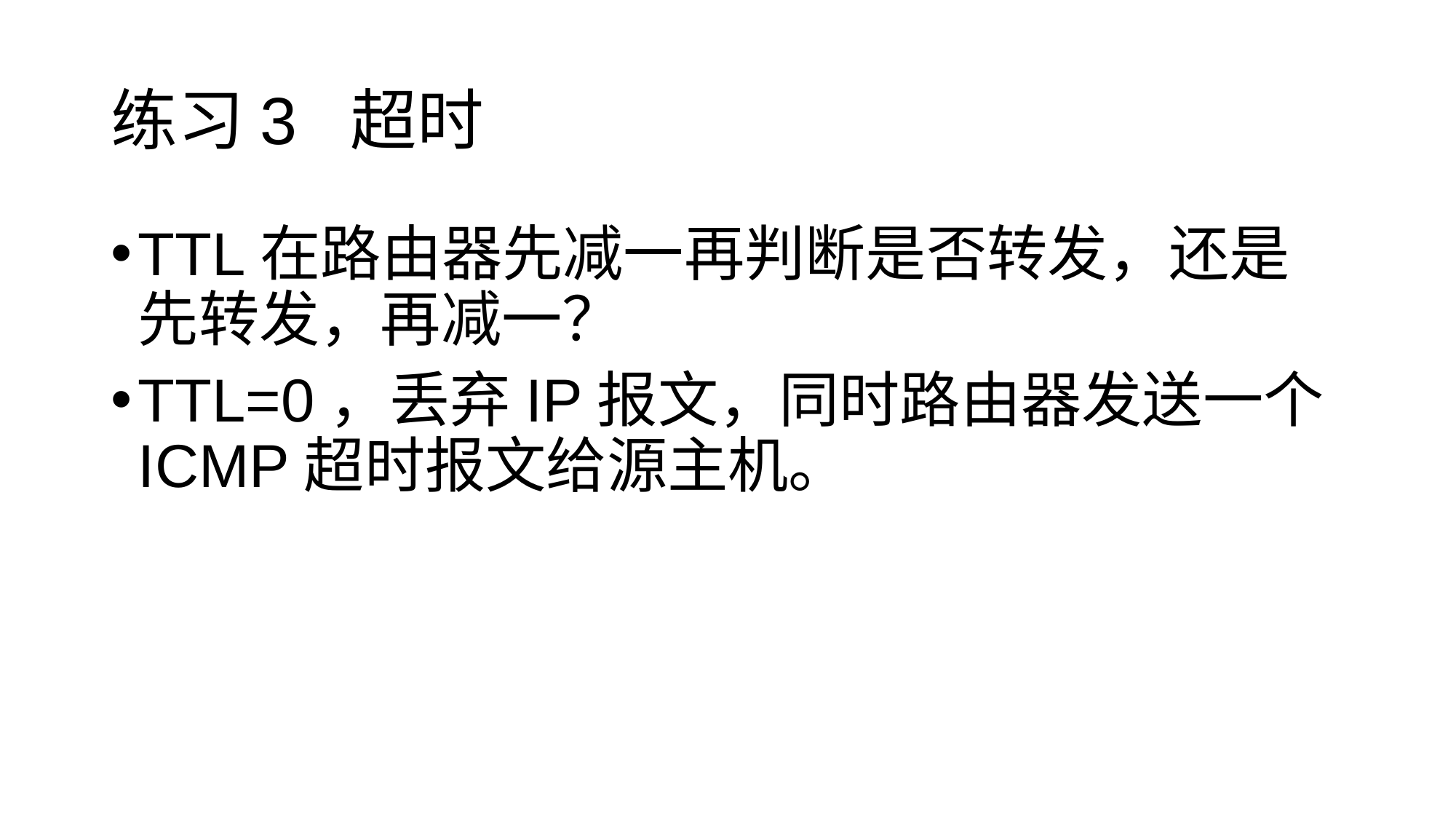

# 练习3  超时
TTL在路由器先减一再判断是否转发，还是先转发，再减一？
TTL=0，丢弃IP报文，同时路由器发送一个ICMP超时报文给源主机。